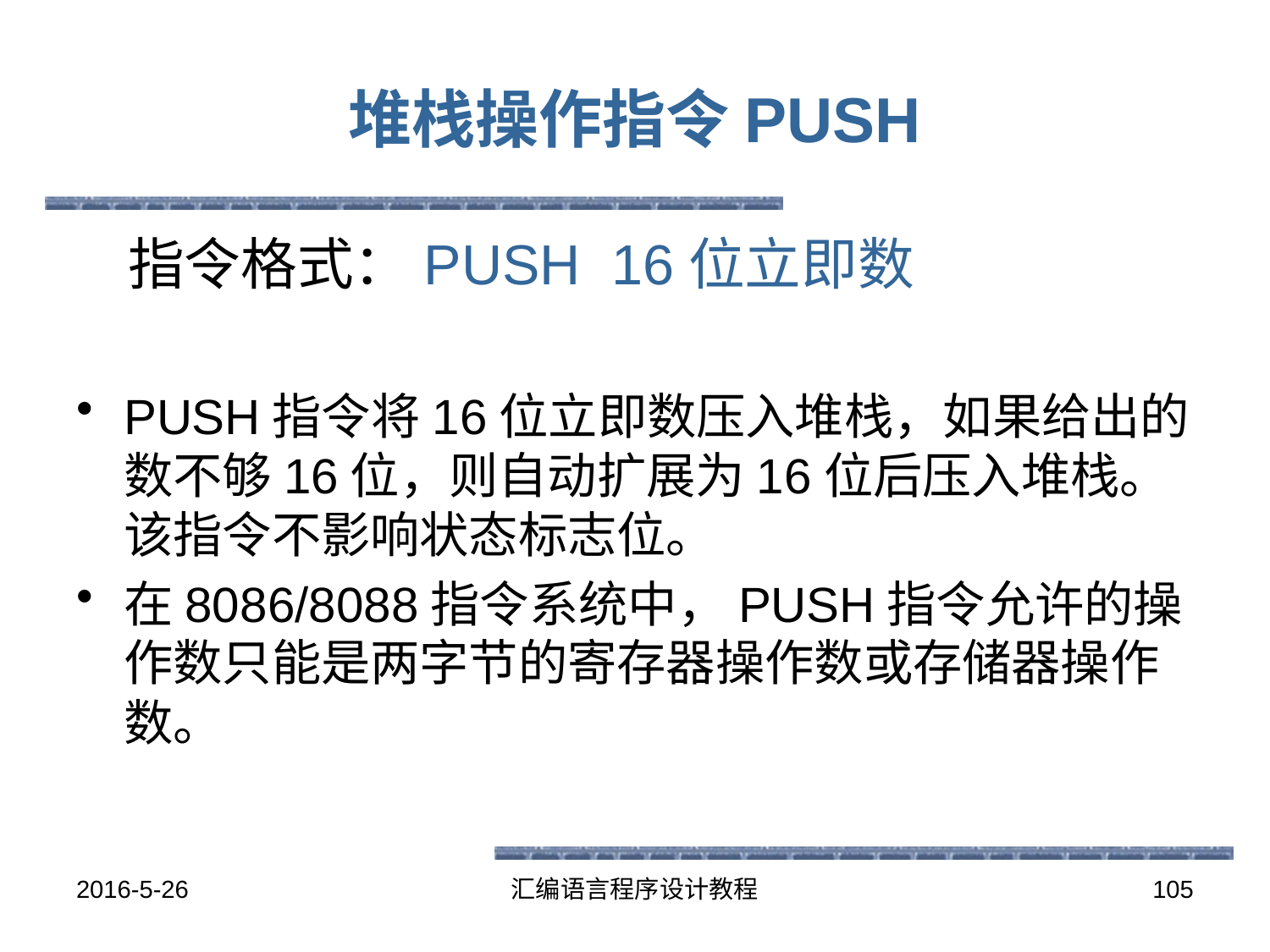

# 堆栈操作指令PUSH
   指令格式：PUSH  16位立即数

PUSH指令将16位立即数压入堆栈，如果给出的数不够16位，则自动扩展为16位后压入堆栈。该指令不影响状态标志位。
在8086/8088指令系统中，PUSH指令允许的操作数只能是两字节的寄存器操作数或存储器操作数。
2016-5-26
汇编语言程序设计教程
105